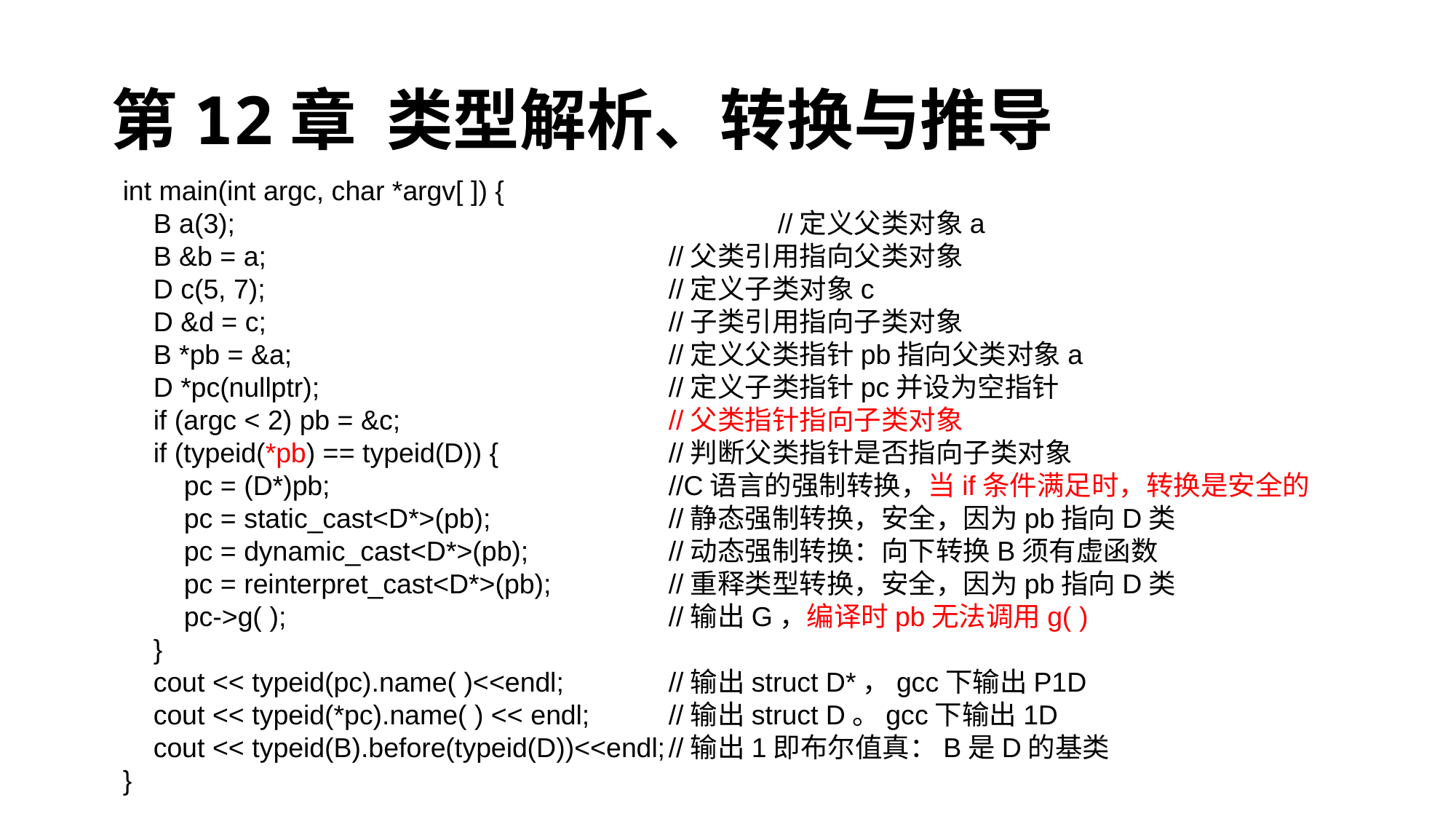

# 第12章  类型解析、转换与推导
int main(int argc, char *argv[ ]) {
    B a(3);					//定义父类对象a
    B &b = a;				//父类引用指向父类对象
    D c(5, 7);				//定义子类对象c
    D &d = c;				//子类引用指向子类对象
    B *pb = &a;				//定义父类指针pb指向父类对象a
    D *pc(nullptr);				//定义子类指针pc并设为空指针
    if (argc < 2) pb = &c;			//父类指针指向子类对象
    if (typeid(*pb) == typeid(D)) {		//判断父类指针是否指向子类对象
        pc = (D*)pb;				//C语言的强制转换，当if条件满足时，转换是安全的
        pc = static_cast<D*>(pb);		//静态强制转换，安全，因为pb指向D类
        pc = dynamic_cast<D*>(pb);		//动态强制转换：向下转换B须有虚函数
        pc = reinterpret_cast<D*>(pb);		//重释类型转换，安全，因为pb指向D类
        pc->g( );				//输出G，编译时pb无法调用g( )
    }
    cout << typeid(pc).name( )<<endl;	//输出struct D*，gcc下输出P1D
    cout << typeid(*pc).name( ) << endl;	//输出struct D。gcc下输出1D
    cout << typeid(B).before(typeid(D))<<endl;	//输出1即布尔值真：B是D的基类
}